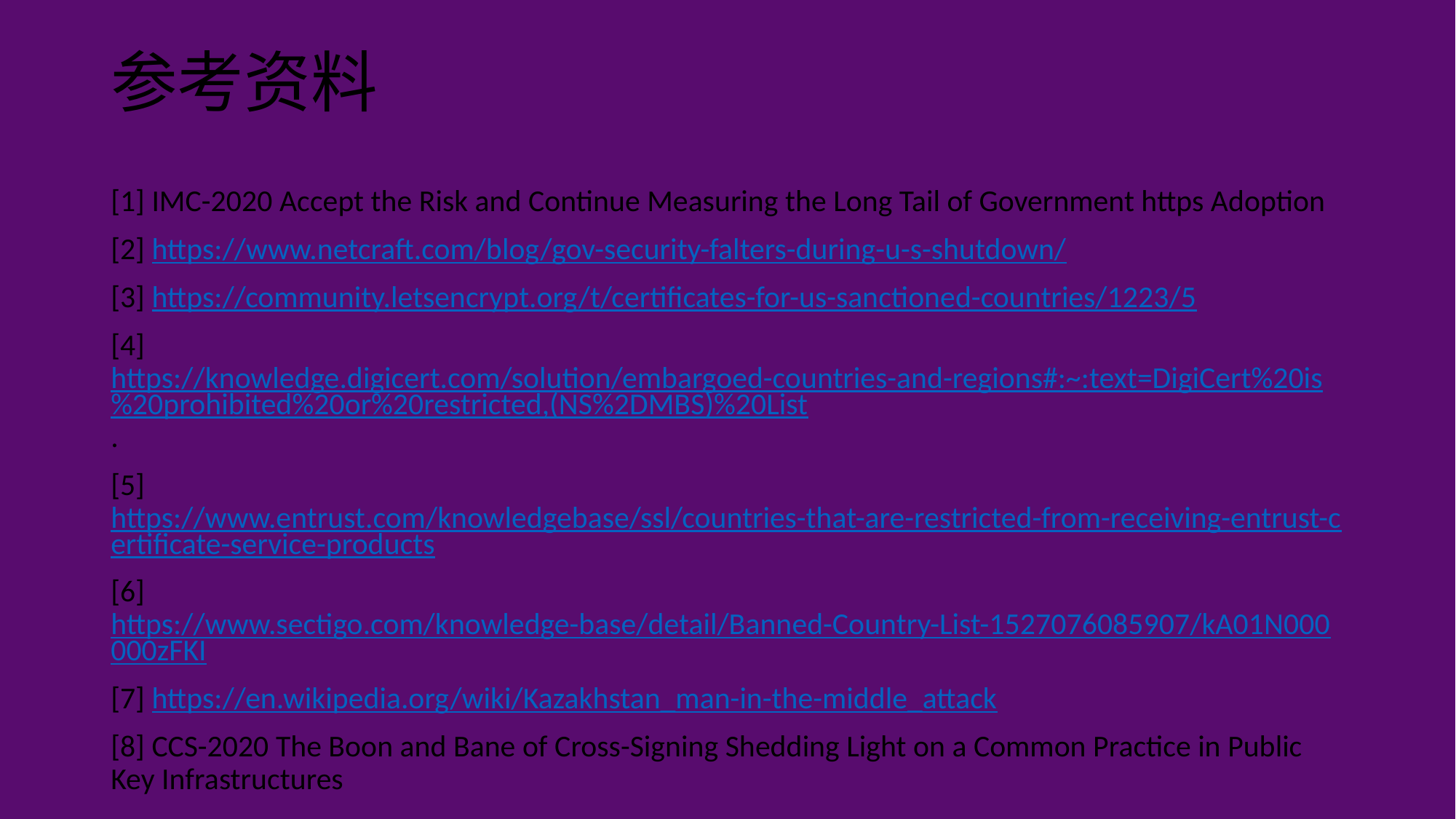

# 参考资料
[1] IMC-2020 Accept the Risk and Continue Measuring the Long Tail of Government https Adoption
[2] https://www.netcraft.com/blog/gov-security-falters-during-u-s-shutdown/
[3] https://community.letsencrypt.org/t/certificates-for-us-sanctioned-countries/1223/5
[4] https://knowledge.digicert.com/solution/embargoed-countries-and-regions#:~:text=DigiCert%20is%20prohibited%20or%20restricted,(NS%2DMBS)%20List.
[5] https://www.entrust.com/knowledgebase/ssl/countries-that-are-restricted-from-receiving-entrust-certificate-service-products
[6] https://www.sectigo.com/knowledge-base/detail/Banned-Country-List-1527076085907/kA01N000000zFKI
[7] https://en.wikipedia.org/wiki/Kazakhstan_man-in-the-middle_attack
[8] CCS-2020 The Boon and Bane of Cross-Signing Shedding Light on a Common Practice in Public Key Infrastructures